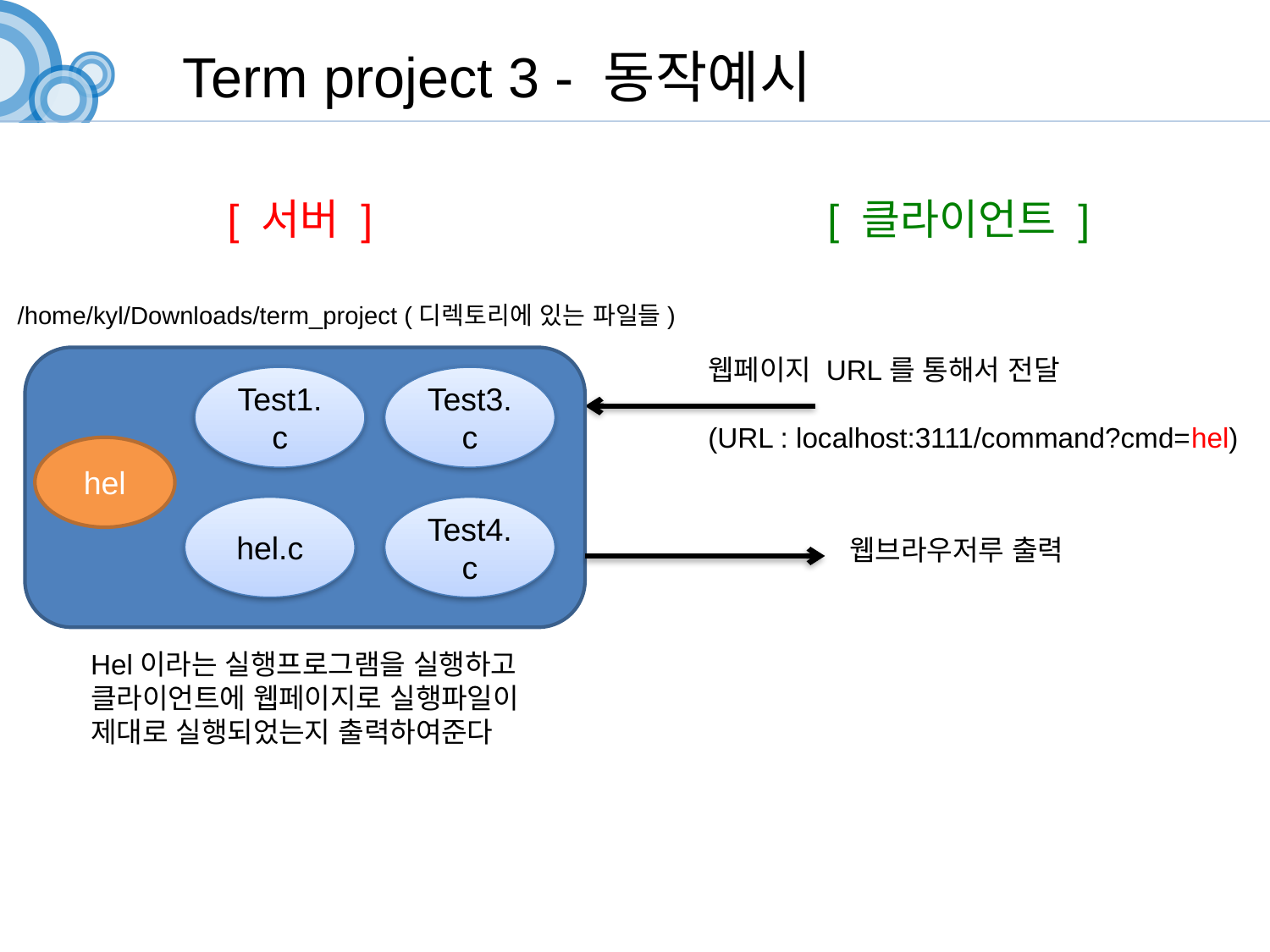

Term project 3 - 동작예시
[ 서버 ]
[ 클라이언트 ]
/home/kyl/Downloads/term_project (디렉토리에 있는 파일들)
웹페이지 URL를 통해서 전달

(URL : localhost:3111/command?cmd=hel)

Test1.c
Test3.c
hel
hel.c
Test4.c
웹브라우저루 출력
Hel이라는 실행프로그램을 실행하고
클라이언트에 웹페이지로 실행파일이
제대로 실행되었는지 출력하여준다